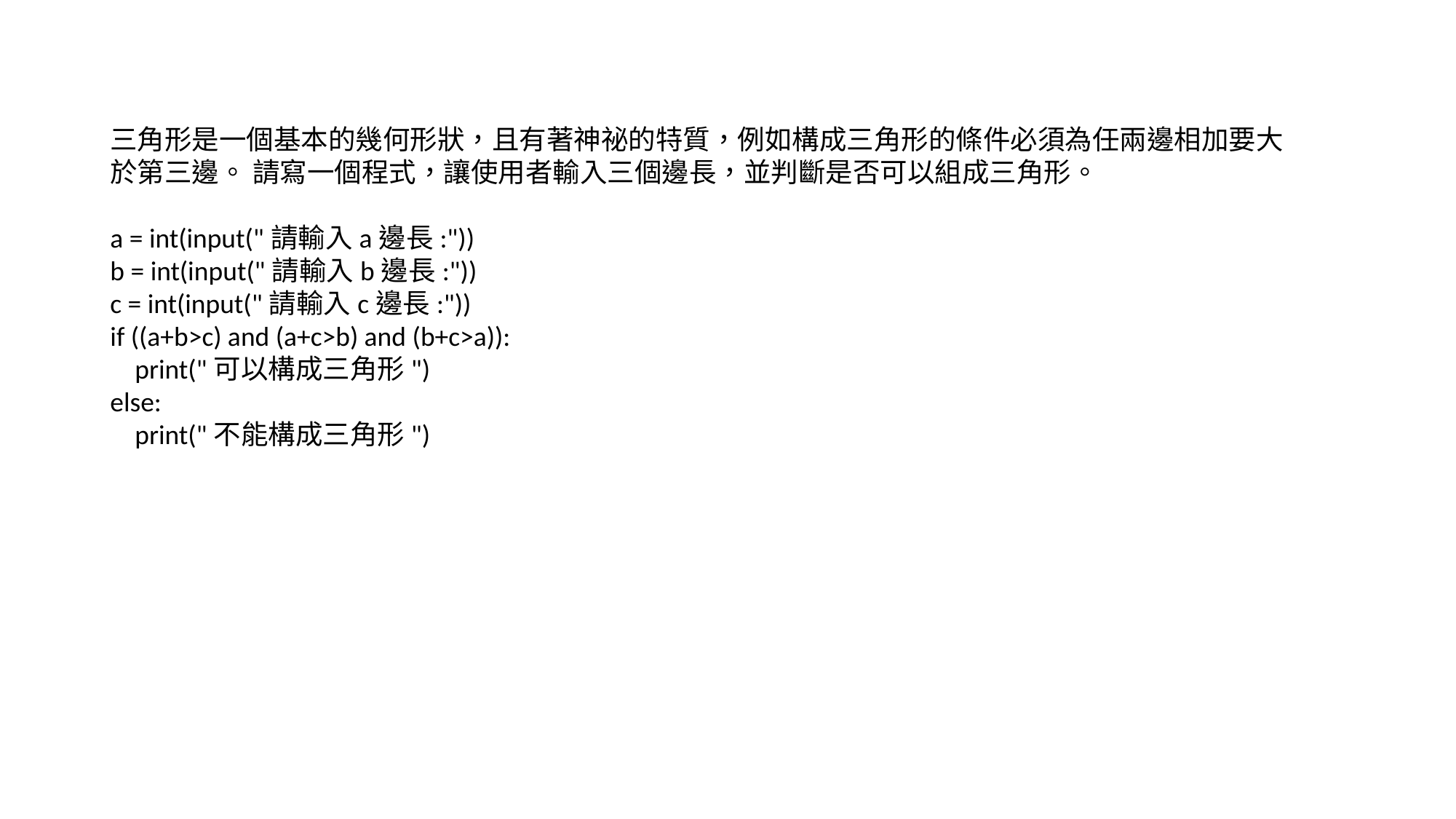

三角形是一個基本的幾何形狀，且有著神祕的特質，例如構成三角形的條件必須為任兩邊相加要大於第三邊。 請寫一個程式，讓使用者輸入三個邊長，並判斷是否可以組成三角形。

a = int(input("請輸入a邊長:"))
b = int(input("請輸入b邊長:"))
c = int(input("請輸入c邊長:"))
if ((a+b>c) and (a+c>b) and (b+c>a)):
    print("可以構成三角形")
else:
    print("不能構成三角形")